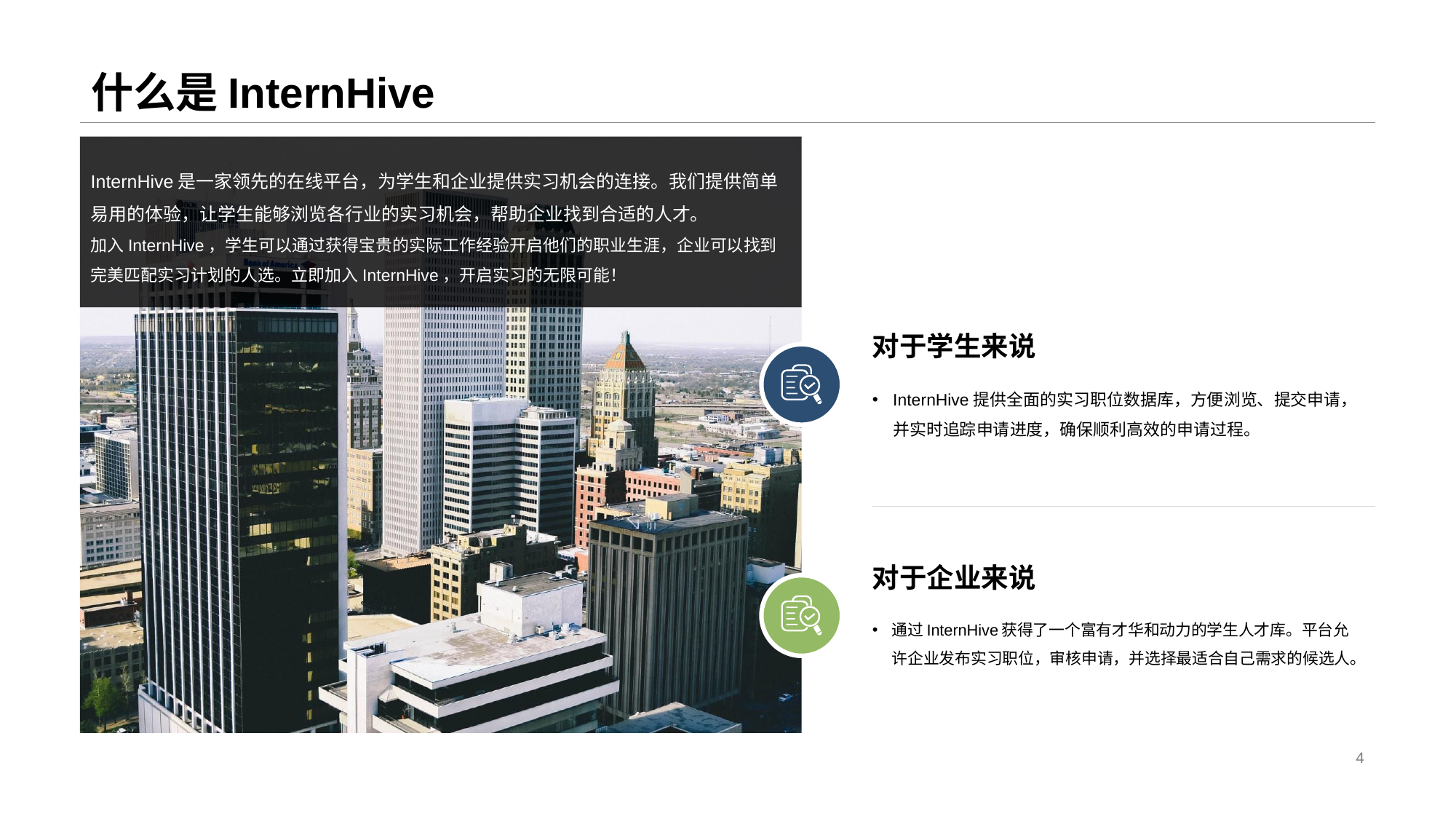

# 什么是InternHive

InternHive是一家领先的在线平台，为学生和企业提供实习机会的连接。我们提供简单易用的体验，让学生能够浏览各行业的实习机会，帮助企业找到合适的人才。
加入InternHive，学生可以通过获得宝贵的实际工作经验开启他们的职业生涯，企业可以找到完美匹配实习计划的人选。立即加入InternHive，开启实习的无限可能！
对于学生来说
InternHive提供全面的实习职位数据库，方便浏览、提交申请，并实时追踪申请进度，确保顺利高效的申请过程。

对于企业来说
通过InternHive获得了一个富有才华和动力的学生人才库。平台允许企业发布实习职位，审核申请，并选择最适合自己需求的候选人。

4